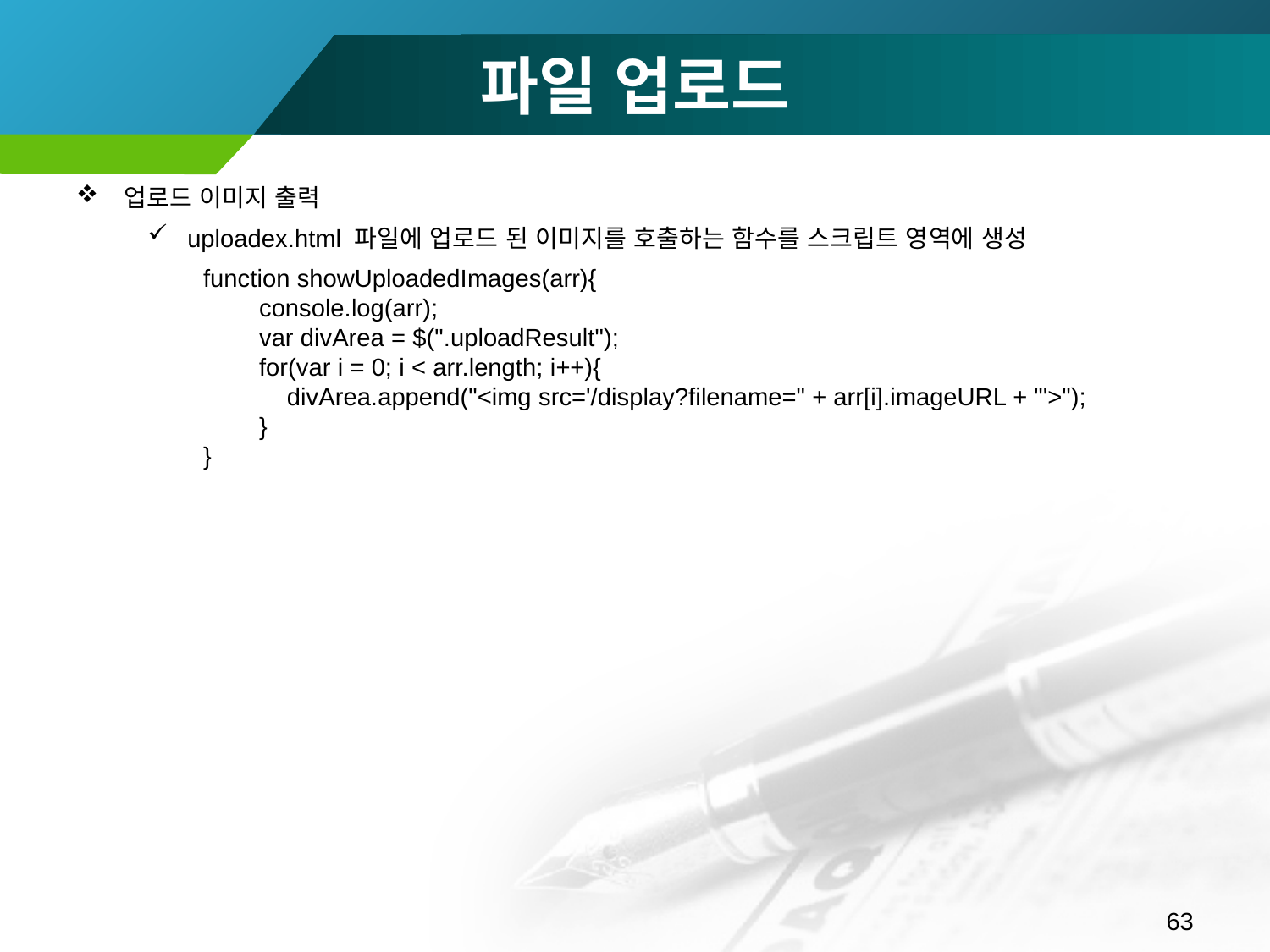

# 파일 업로드
업로드 이미지 출력
uploadex.html 파일에 업로드 된 이미지를 호출하는 함수를 스크립트 영역에 생성
function showUploadedImages(arr){
        console.log(arr);
        var divArea = $(".uploadResult");
        for(var i = 0; i < arr.length; i++){
            divArea.append("<img src='/display?filename=" + arr[i].imageURL + "'>");
        }
}
63